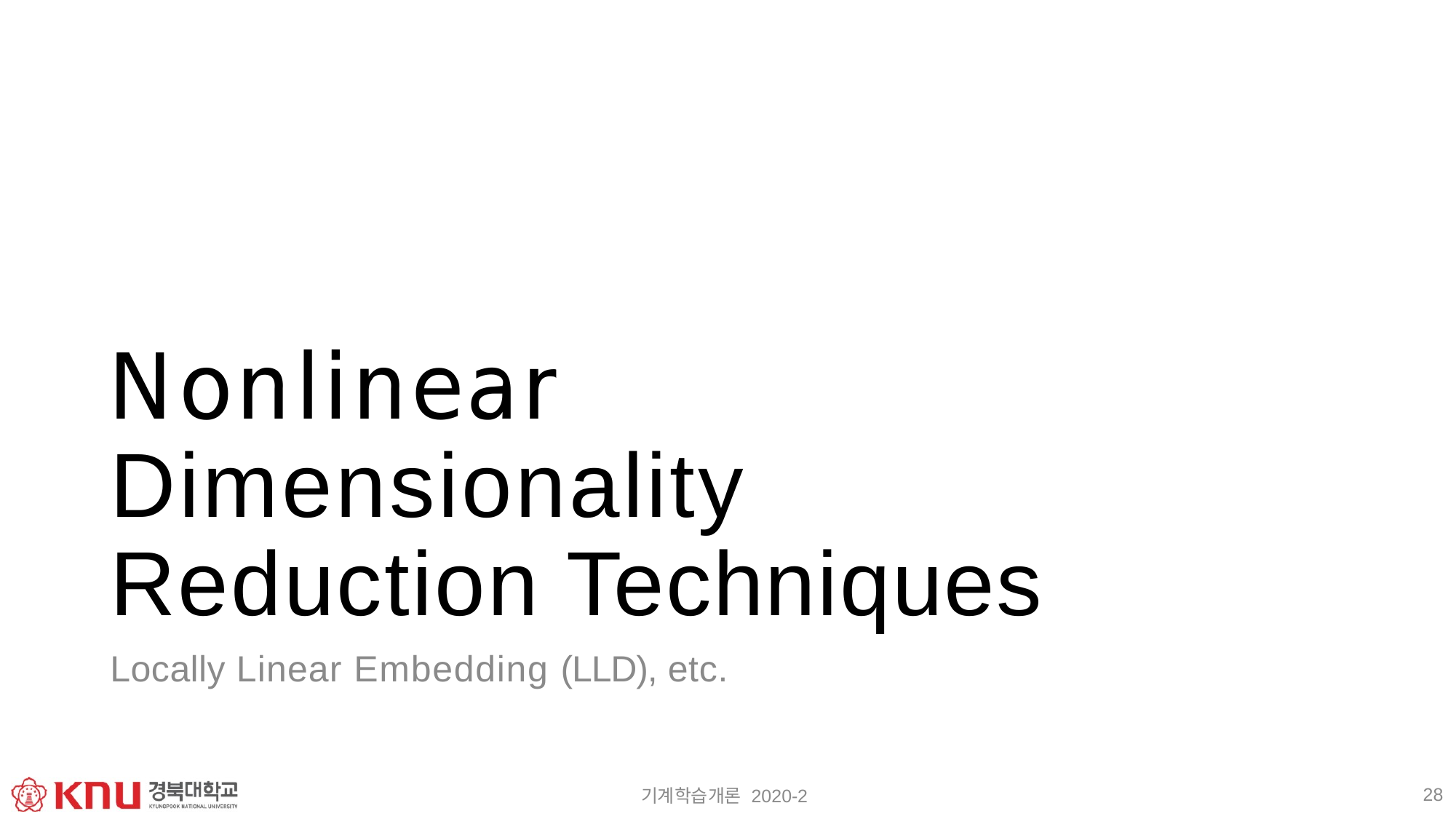

# Nonlinear Dimensionality  Reduction Techniques
Locally Linear Embedding (LLD), etc.
28
기계학습개론 2020-2